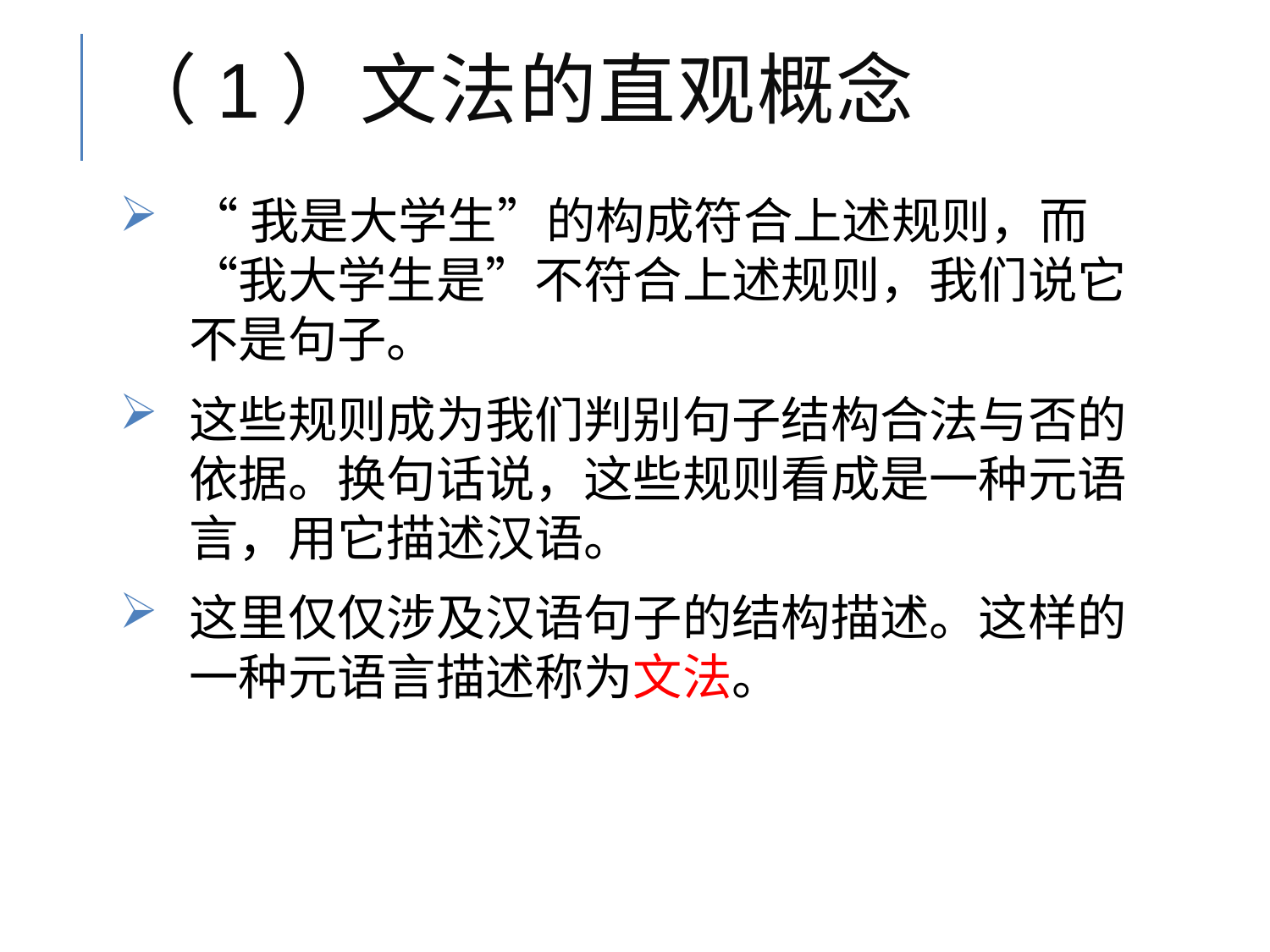

# （1）文法的直观概念
“我是大学生”的构成符合上述规则，而“我大学生是”不符合上述规则，我们说它不是句子。
这些规则成为我们判别句子结构合法与否的依据。换句话说，这些规则看成是一种元语言，用它描述汉语。
这里仅仅涉及汉语句子的结构描述。这样的一种元语言描述称为文法。
8